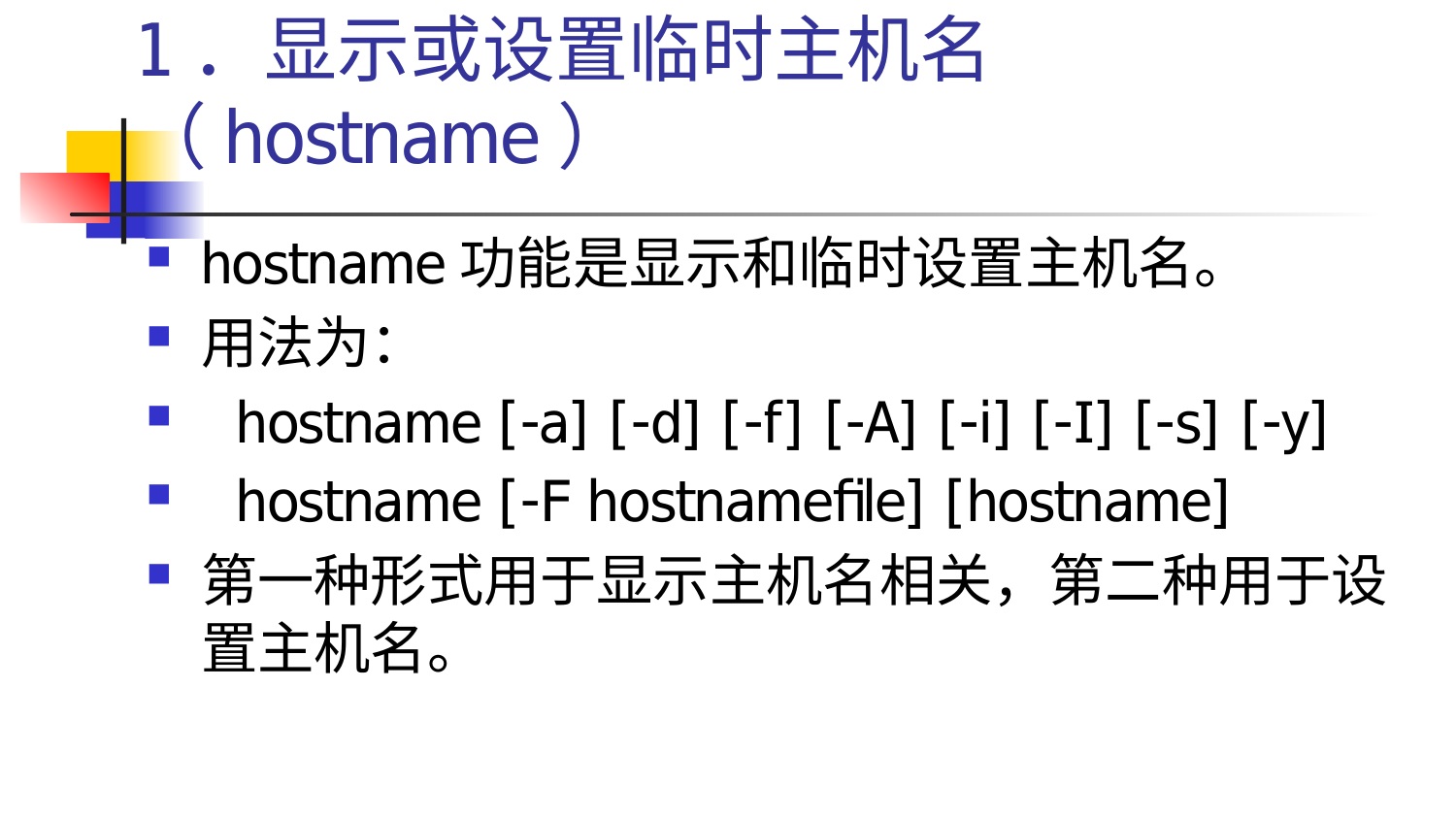

# 1．显示或设置临时主机名（hostname）
hostname功能是显示和临时设置主机名。
用法为：
  hostname [-a] [-d] [-f] [-A] [-i] [-I] [-s] [-y]
  hostname [-F hostnamefile] [hostname]
第一种形式用于显示主机名相关，第二种用于设置主机名。